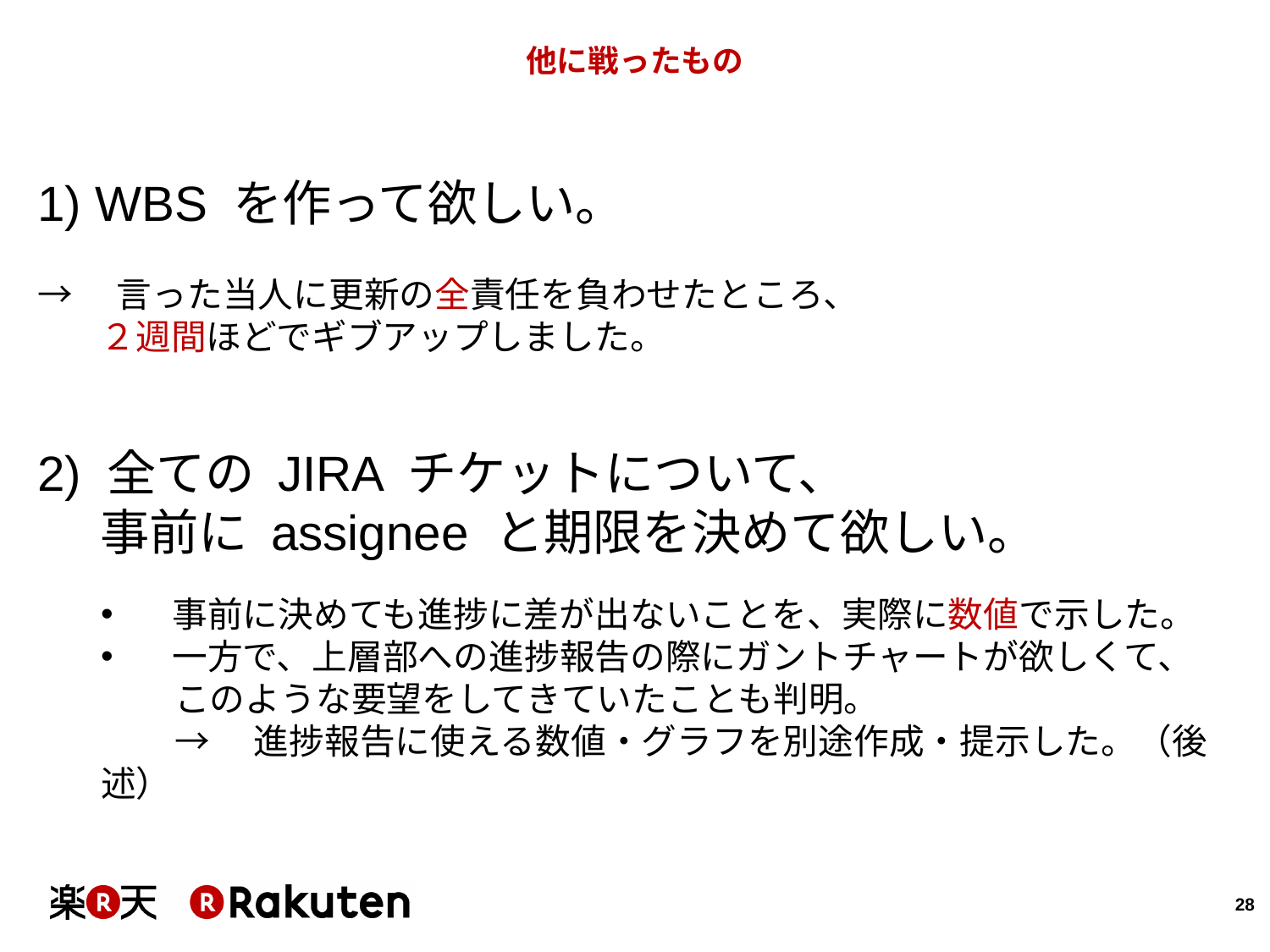

# 他に戦ったもの
1) WBS を作って欲しい。
→　言った当人に更新の全責任を負わせたところ、
２週間ほどでギブアップしました。
2) 全ての JIRA チケットについて、
事前に assignee と期限を決めて欲しい。
事前に決めても進捗に差が出ないことを、実際に数値で示した。
一方で、上層部への進捗報告の際にガントチャートが欲しくて、
このような要望をしてきていたことも判明。
→　進捗報告に使える数値・グラフを別途作成・提示した。（後述）